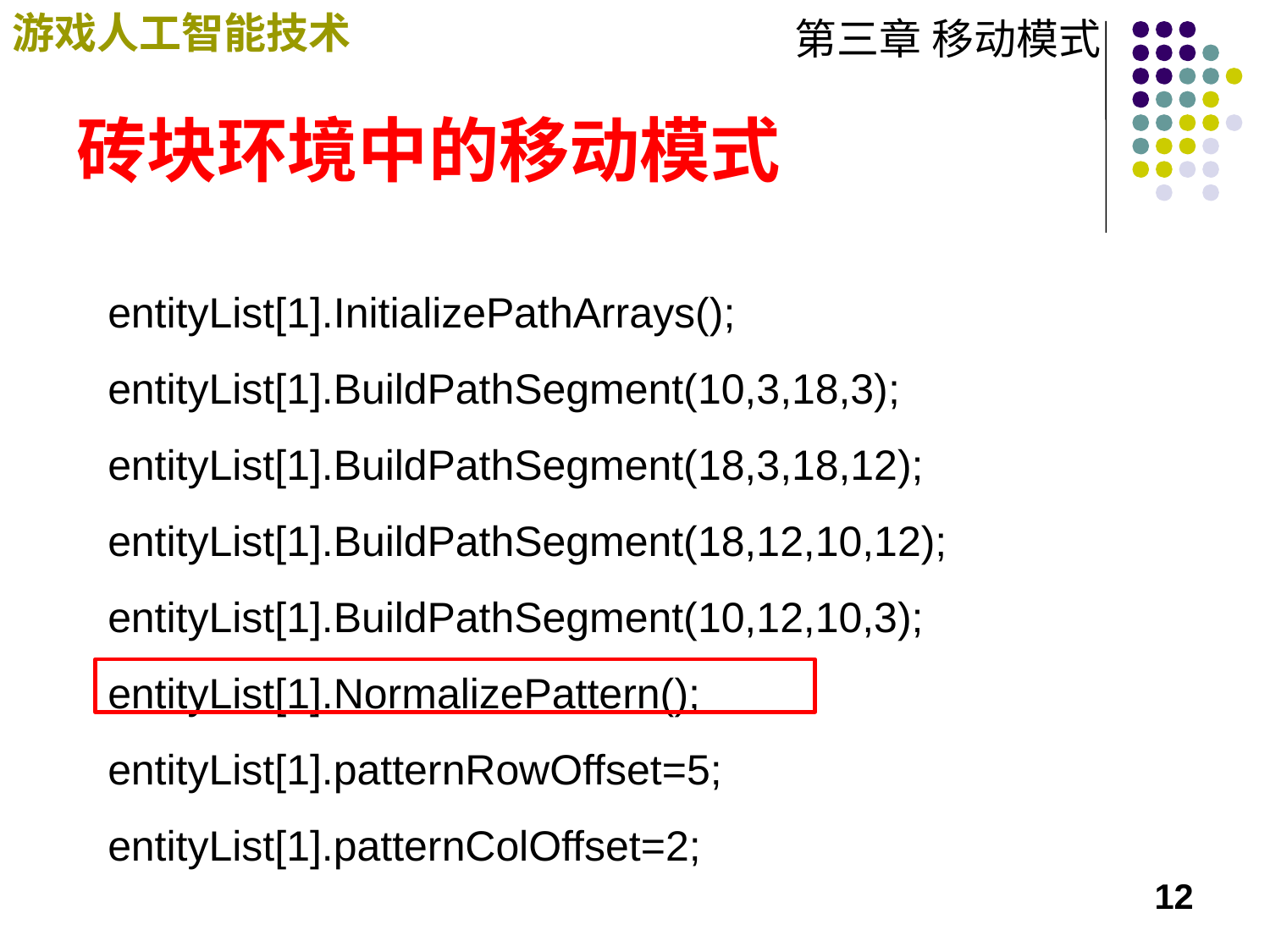

# 砖块环境中的移动模式
entityList[1].InitializePathArrays();
entityList[1].BuildPathSegment(10,3,18,3);
entityList[1].BuildPathSegment(18,3,18,12);
entityList[1].BuildPathSegment(18,12,10,12);
entityList[1].BuildPathSegment(10,12,10,3);
entityList[1].NormalizePattern();
entityList[1].patternRowOffset=5;
entityList[1].patternColOffset=2;

12